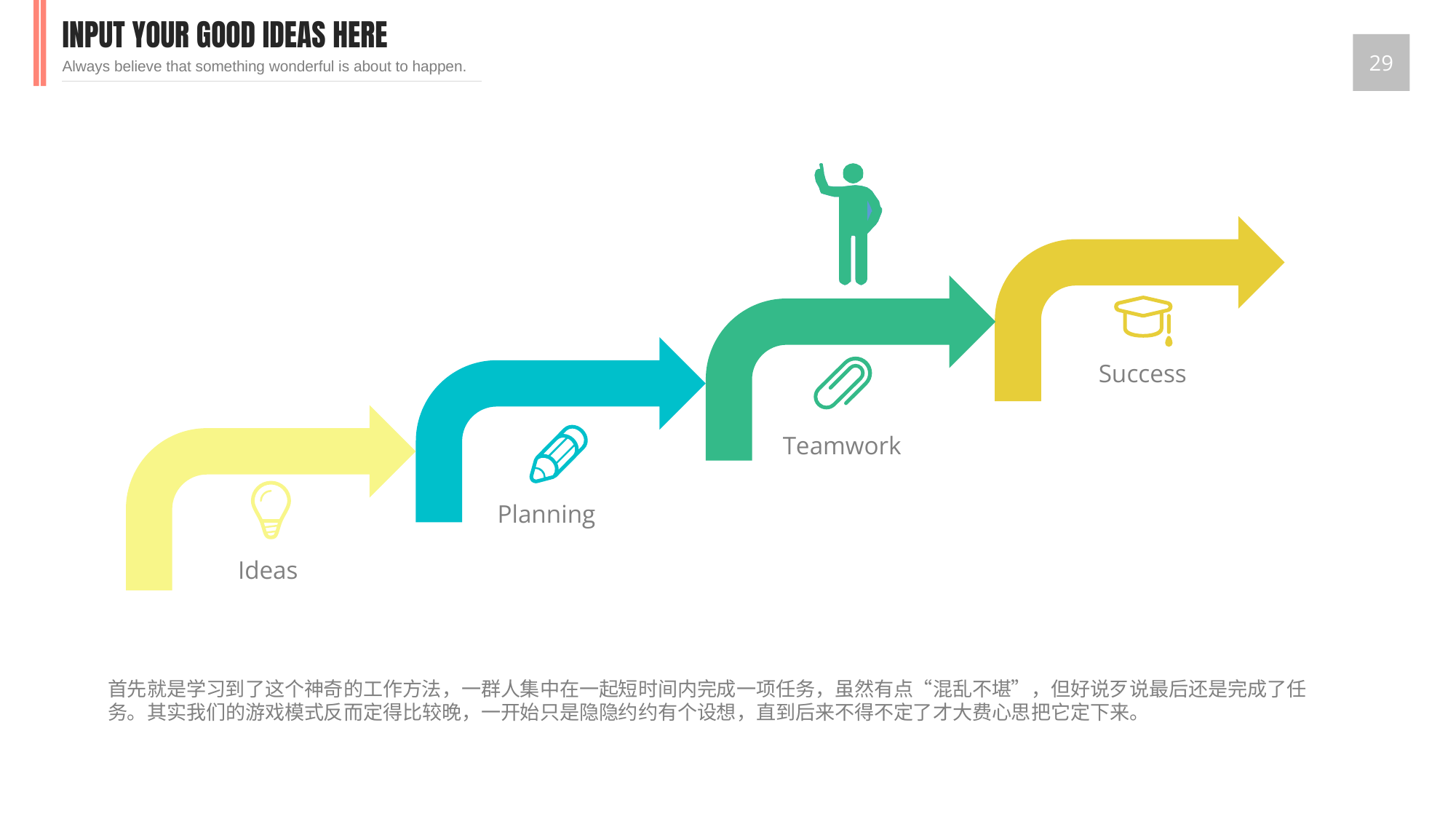

INPUT YOUR GOOD IDEAS HERE

29
Always believe that something wonderful is about to happen.

Teamwork

Success

Planning

Ideas
首先就是学习到了这个神奇的工作方法，一群人集中在一起短时间内完成一项任务，虽然有点“混乱不堪”，但好说歹说最后还是完成了任务。其实我们的游戏模式反而定得比较晚，一开始只是隐隐约约有个设想，直到后来不得不定了才大费心思把它定下来。